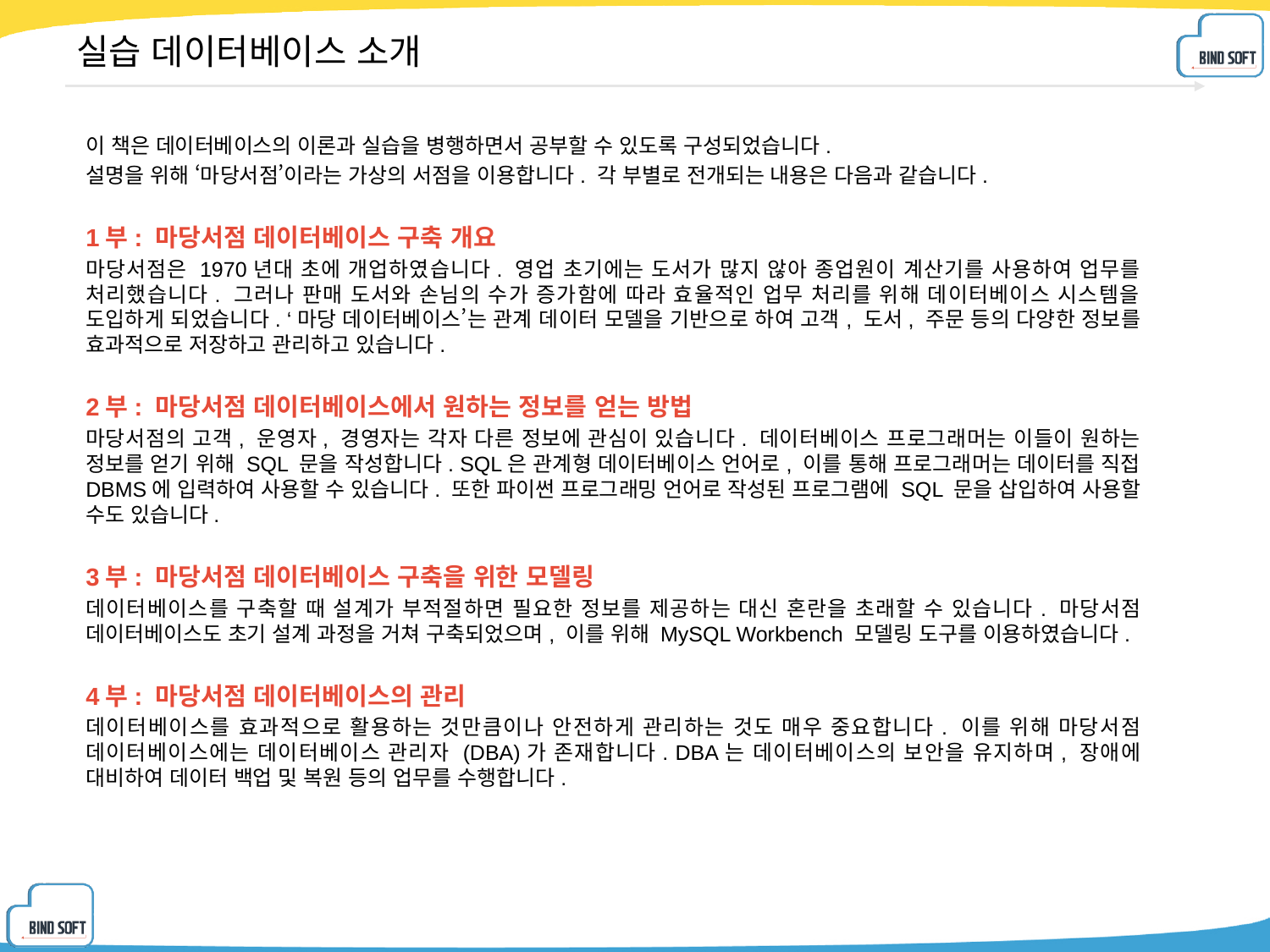

# 실습 데이터베이스 소개
이 책은 데이터베이스의 이론과 실습을 병행하면서 공부할 수 있도록 구성되었습니다.
설명을 위해 ‘마당서점’이라는 가상의 서점을 이용합니다. 각 부별로 전개되는 내용은 다음과 같습니다.

1부: 마당서점 데이터베이스 구축 개요
마당서점은 1970년대 초에 개업하였습니다. 영업 초기에는 도서가 많지 않아 종업원이 계산기를 사용하여 업무를 처리했습니다. 그러나 판매 도서와 손님의 수가 증가함에 따라 효율적인 업무 처리를 위해 데이터베이스 시스템을 도입하게 되었습니다. ‘마당 데이터베이스’는 관계 데이터 모델을 기반으로 하여 고객, 도서, 주문 등의 다양한 정보를 효과적으로 저장하고 관리하고 있습니다.

2부: 마당서점 데이터베이스에서 원하는 정보를 얻는 방법
마당서점의 고객, 운영자, 경영자는 각자 다른 정보에 관심이 있습니다. 데이터베이스 프로그래머는 이들이 원하는 정보를 얻기 위해 SQL 문을 작성합니다. SQL은 관계형 데이터베이스 언어로, 이를 통해 프로그래머는 데이터를 직접 DBMS에 입력하여 사용할 수 있습니다. 또한 파이썬 프로그래밍 언어로 작성된 프로그램에 SQL 문을 삽입하여 사용할 수도 있습니다.

3부: 마당서점 데이터베이스 구축을 위한 모델링
데이터베이스를 구축할 때 설계가 부적절하면 필요한 정보를 제공하는 대신 혼란을 초래할 수 있습니다. 마당서점 데이터베이스도 초기 설계 과정을 거쳐 구축되었으며, 이를 위해 MySQL Workbench 모델링 도구를 이용하였습니다.

4부: 마당서점 데이터베이스의 관리
데이터베이스를 효과적으로 활용하는 것만큼이나 안전하게 관리하는 것도 매우 중요합니다. 이를 위해 마당서점 데이터베이스에는 데이터베이스 관리자 (DBA)가 존재합니다. DBA는 데이터베이스의 보안을 유지하며, 장애에 대비하여 데이터 백업 및 복원 등의 업무를 수행합니다.